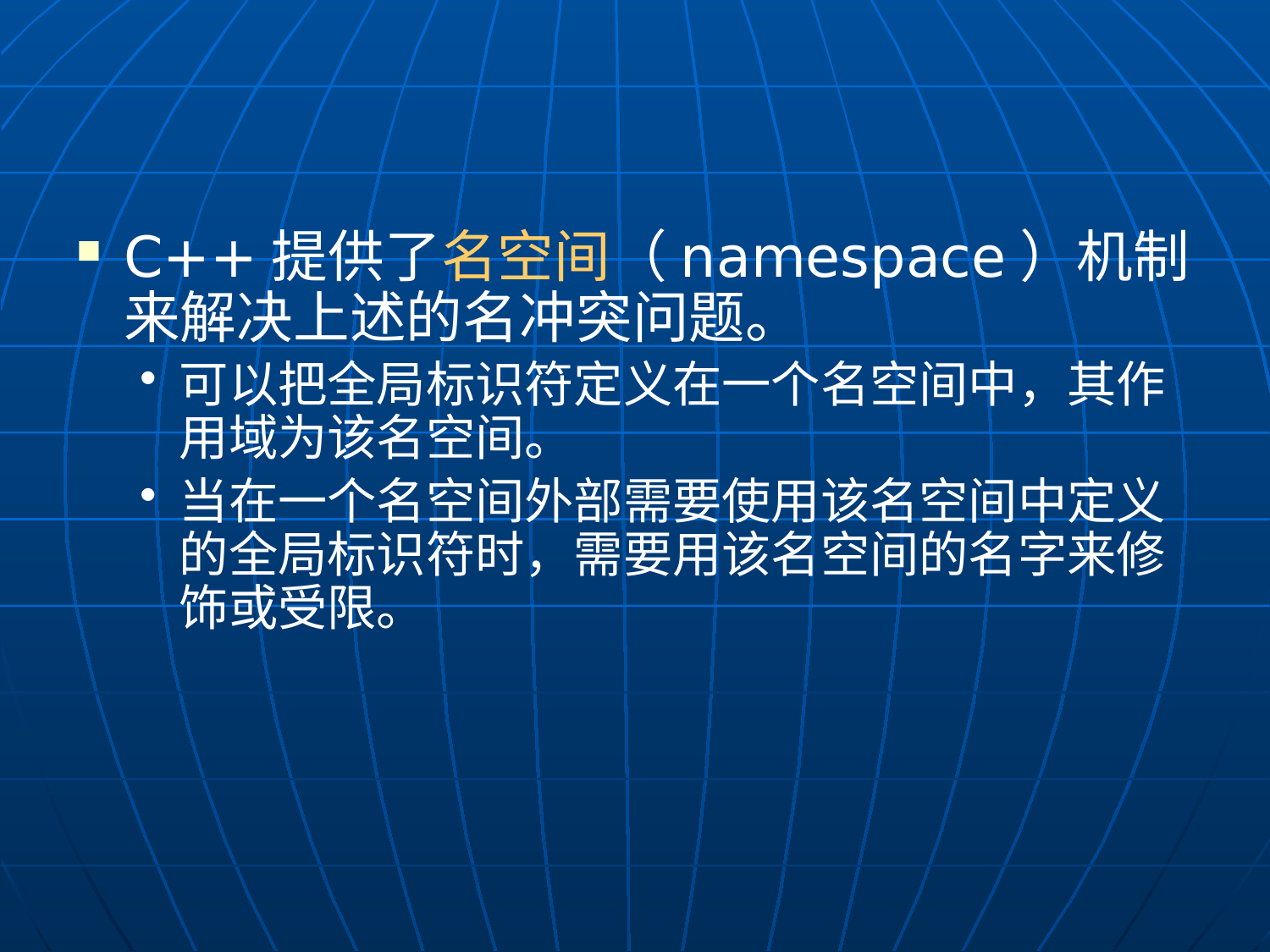

#
C++提供了名空间（namespace）机制来解决上述的名冲突问题。
可以把全局标识符定义在一个名空间中，其作用域为该名空间。
当在一个名空间外部需要使用该名空间中定义的全局标识符时，需要用该名空间的名字来修饰或受限。